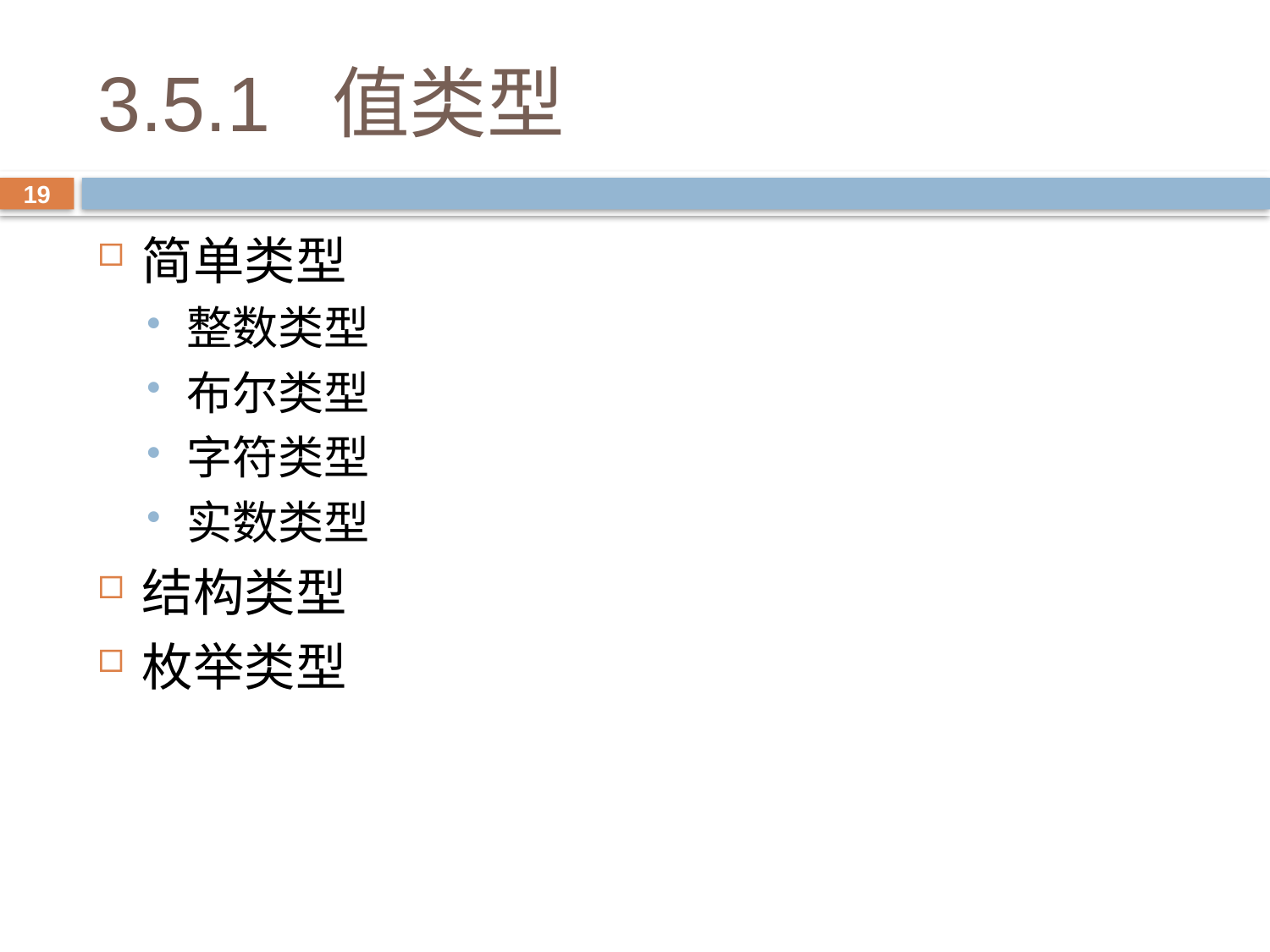

# 3.5.1  值类型
19
简单类型
整数类型
布尔类型
字符类型
实数类型
结构类型
枚举类型